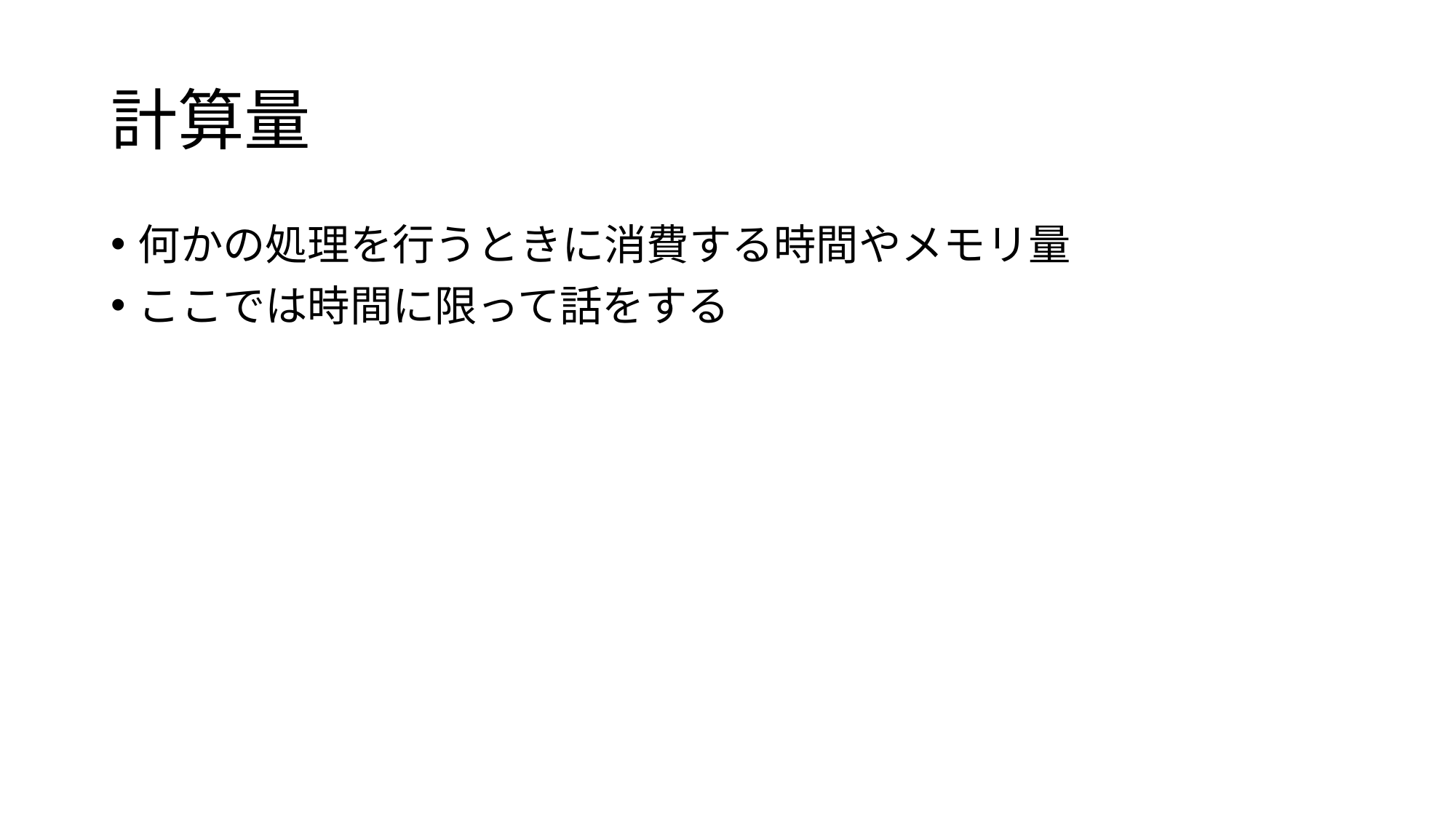

# 計算量
何かの処理を行うときに消費する時間やメモリ量
ここでは時間に限って話をする